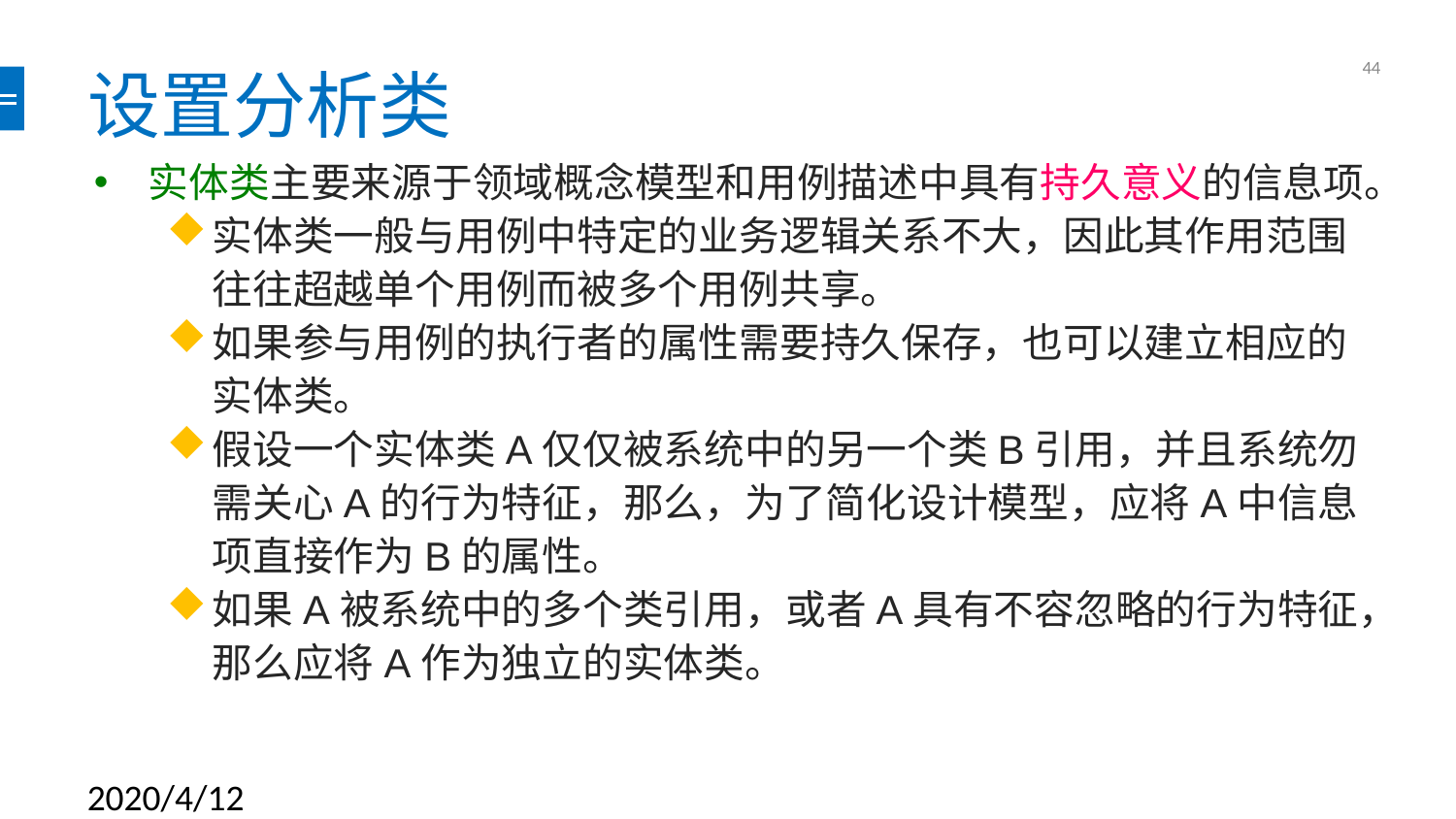

44
# 设置分析类
实体类主要来源于领域概念模型和用例描述中具有持久意义的信息项。
实体类一般与用例中特定的业务逻辑关系不大，因此其作用范围往往超越单个用例而被多个用例共享。
如果参与用例的执行者的属性需要持久保存，也可以建立相应的实体类。
假设一个实体类A仅仅被系统中的另一个类B引用，并且系统勿需关心A的行为特征，那么，为了简化设计模型，应将A中信息项直接作为B的属性。
如果A被系统中的多个类引用，或者A具有不容忽略的行为特征，那么应将A作为独立的实体类。

2020/4/12